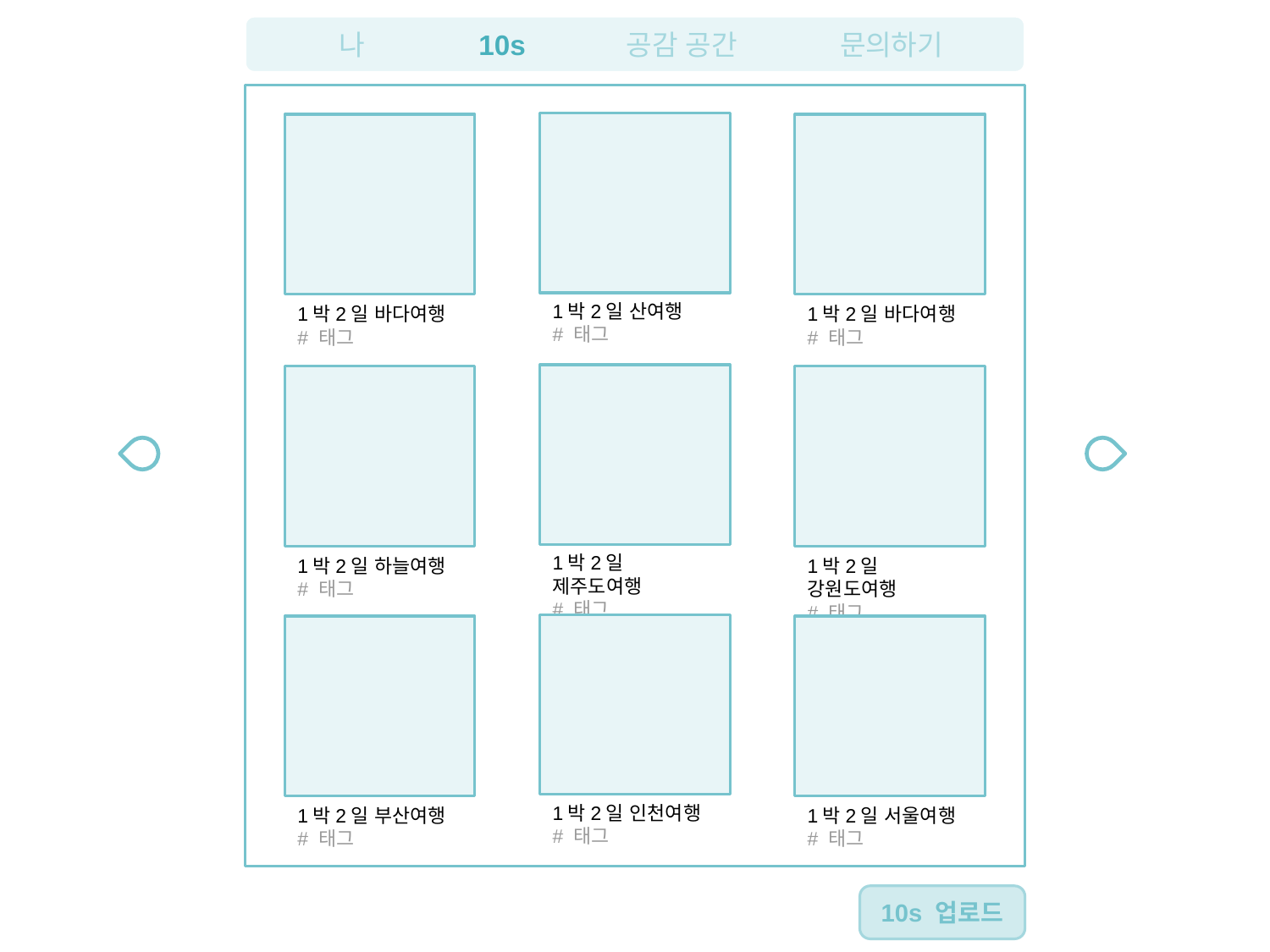

10s
나
공감 공간
문의하기

1박2일 산여행
# 태그
1박2일 바다여행
# 태그
1박2일 바다여행
# 태그

1박2일 제주도여행
# 태그
1박2일 하늘여행
# 태그
1박2일 강원도여행
# 태그

1박2일 인천여행
# 태그
1박2일 부산여행
# 태그
1박2일 서울여행
# 태그
10s 업로드